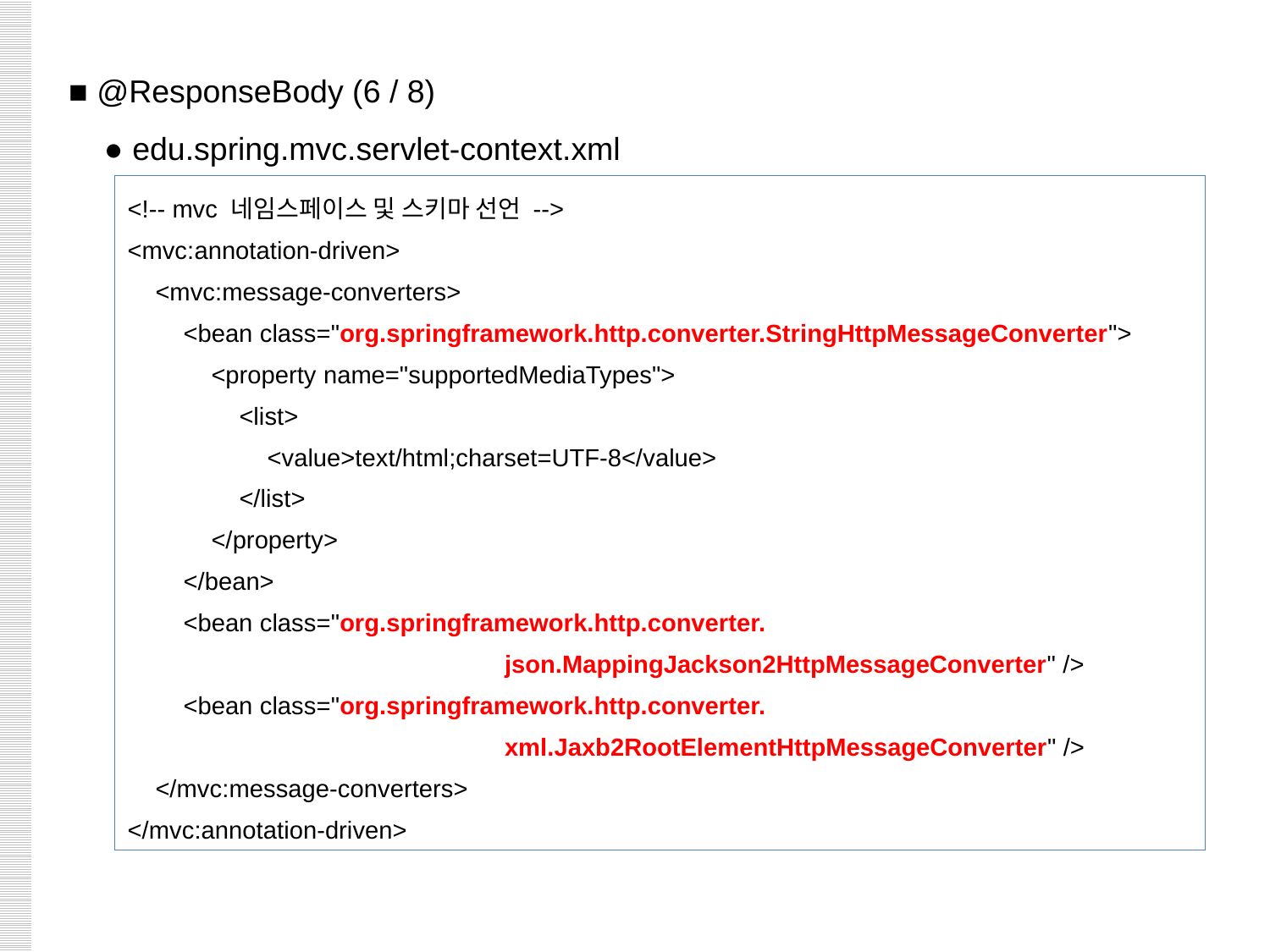

■ @ResponseBody (6 / 8)
    ● edu.spring.mvc.servlet-context.xml
<!-- mvc 네임스페이스 및 스키마 선언 -->
<mvc:annotation-driven>
    <mvc:message-converters>
        <bean class="org.springframework.http.converter.StringHttpMessageConverter">
            <property name="supportedMediaTypes">
                <list>
                    <value>text/html;charset=UTF-8</value>
                </list>
            </property>
        </bean>
        <bean class="org.springframework.http.converter.
                                                      json.MappingJackson2HttpMessageConverter" />
        <bean class="org.springframework.http.converter.
                                                      xml.Jaxb2RootElementHttpMessageConverter" />
    </mvc:message-converters>
</mvc:annotation-driven>